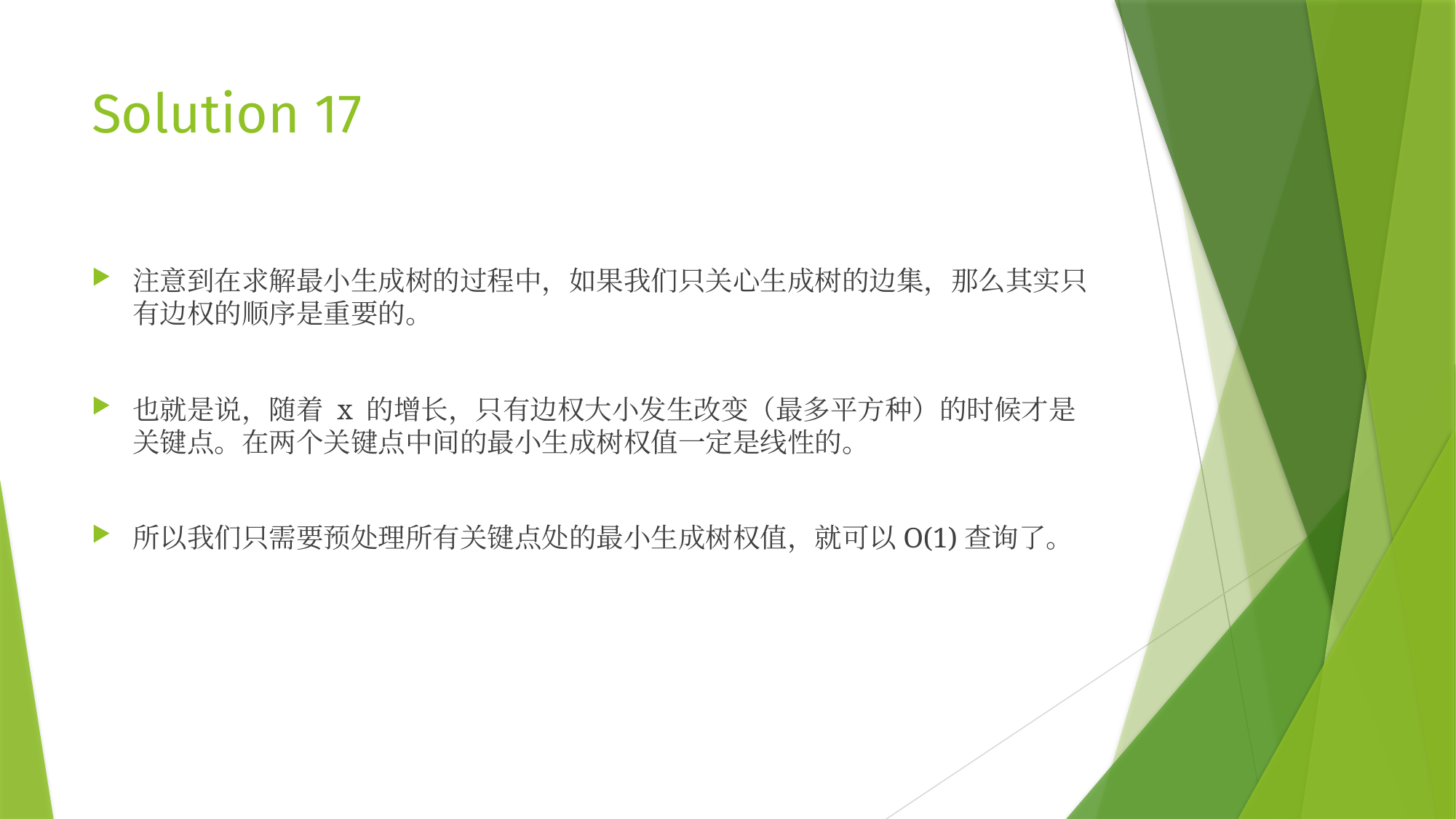

# Solution 17
注意到在求解最小生成树的过程中，如果我们只关心生成树的边集，那么其实只有边权的顺序是重要的。

也就是说，随着 x 的增长，只有边权大小发生改变（最多平方种）的时候才是关键点。在两个关键点中间的最小生成树权值一定是线性的。

所以我们只需要预处理所有关键点处的最小生成树权值，就可以O(1)查询了。